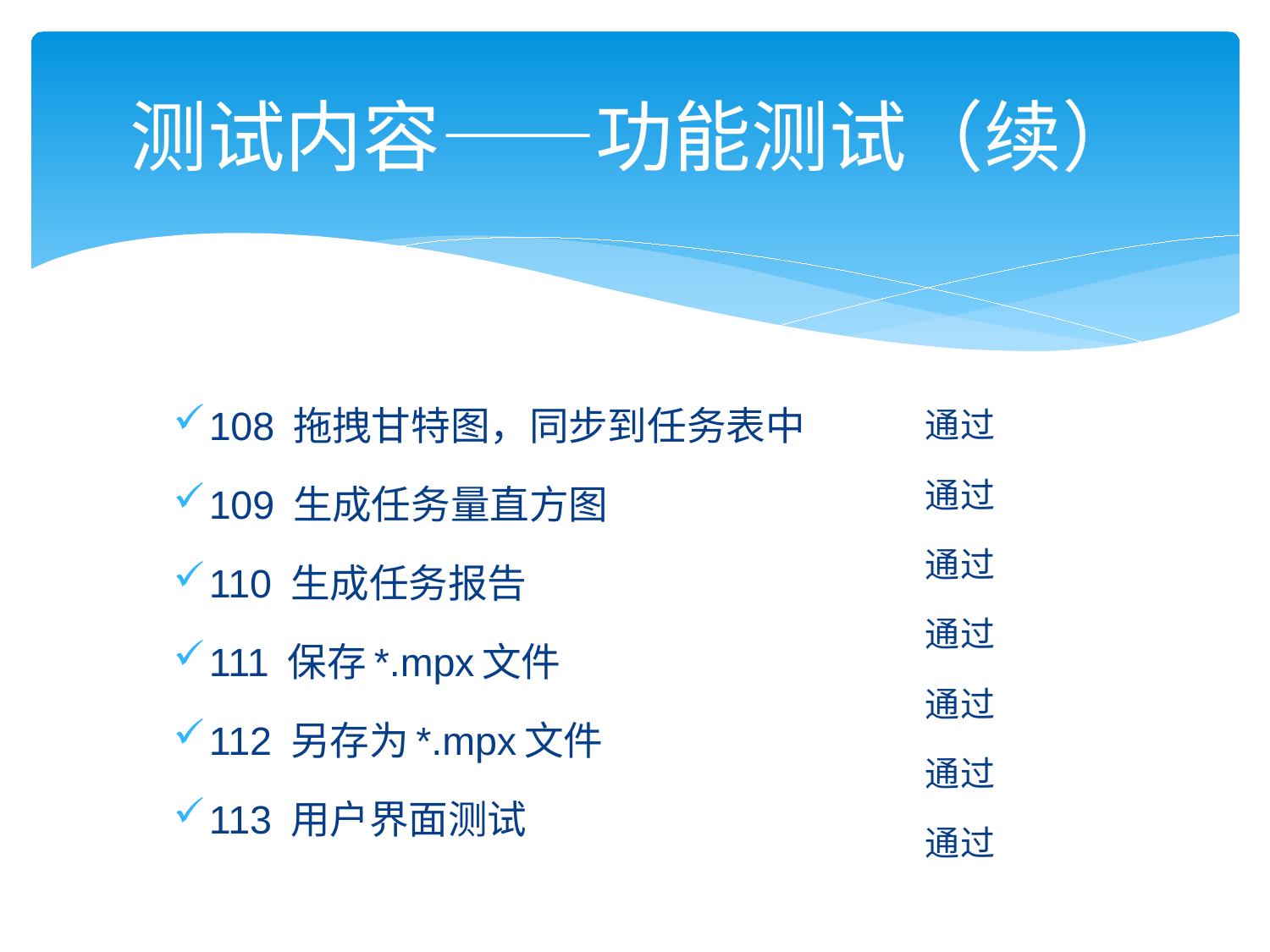

# 测试内容——功能测试（续）
108 拖拽甘特图，同步到任务表中
109 生成任务量直方图
110 生成任务报告
111 保存*.mpx文件
112 另存为*.mpx文件
113 用户界面测试

通过
通过
通过
通过
通过
通过
通过